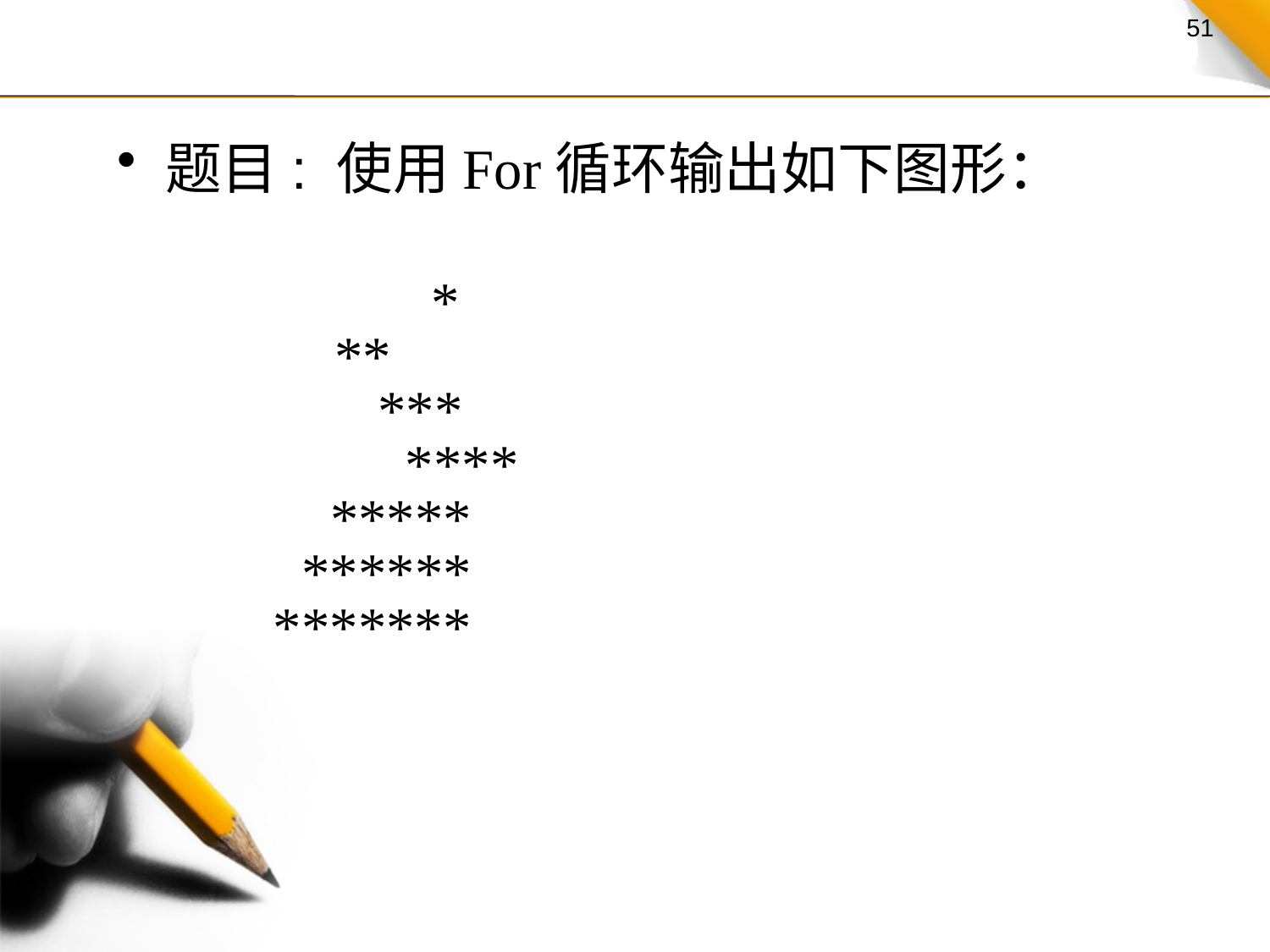

题目: 使用For循环输出如下图形：

   	                 *
          	   **
	               ***
    	        ****
               *****
             ******
           *******